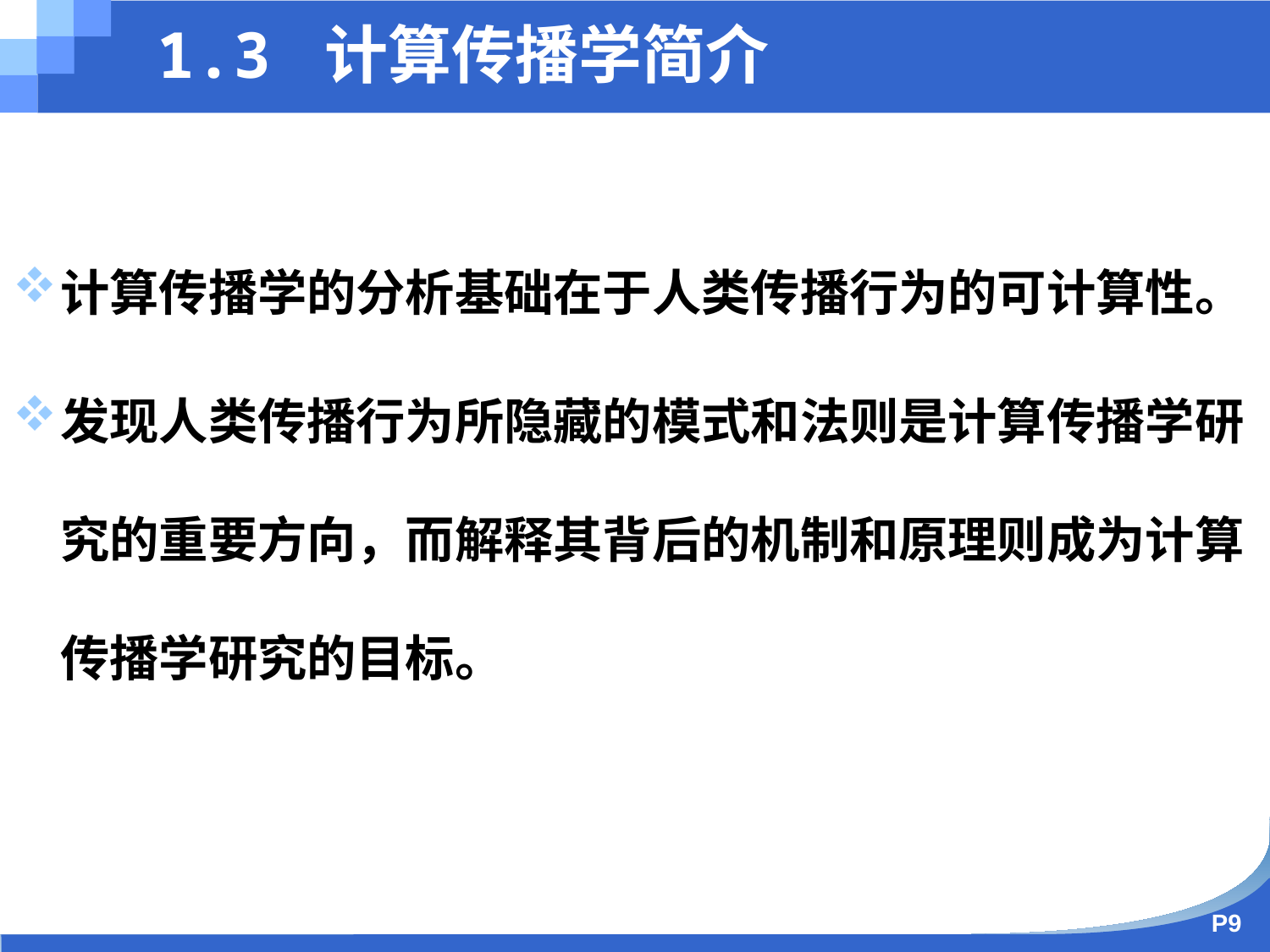

1.3 计算传播学简介
计算传播学的分析基础在于人类传播行为的可计算性。
发现人类传播行为所隐藏的模式和法则是计算传播学研究的重要方向，而解释其背后的机制和原理则成为计算传播学研究的目标。
P9